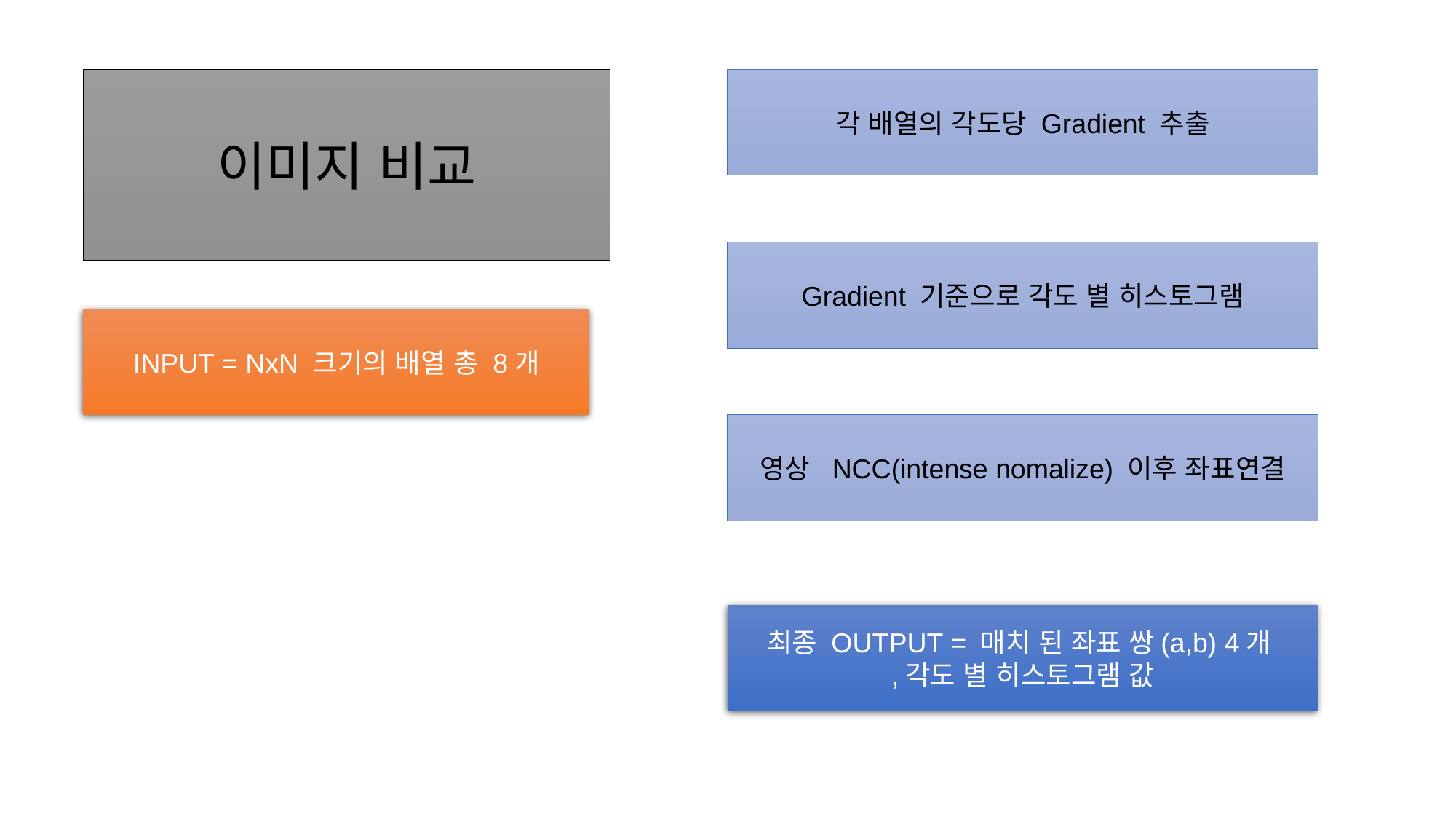

이미지 비교
각 배열의 각도당 Gradient 추출
Gradient 기준으로 각도 별 히스토그램
INPUT = NxN 크기의 배열 총 8개
영상  NCC(intense nomalize) 이후 좌표연결
최종 OUTPUT = 매치 된 좌표 쌍(a,b) 4개
,각도 별 히스토그램 값